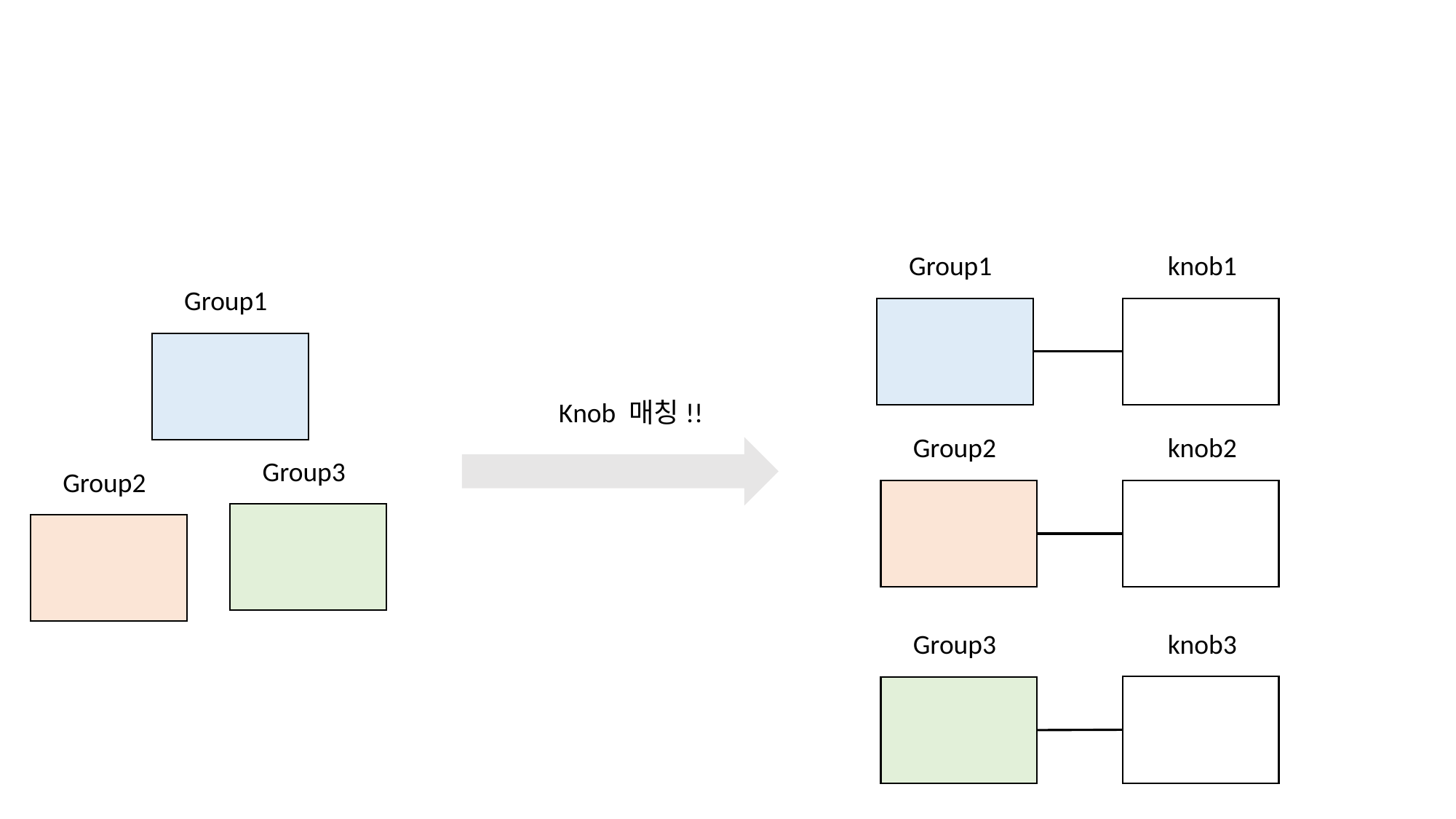

Group1

knob1

Group1

Group3
Group2

Knob 매칭!!
Group2

knob2

knob3

Group3